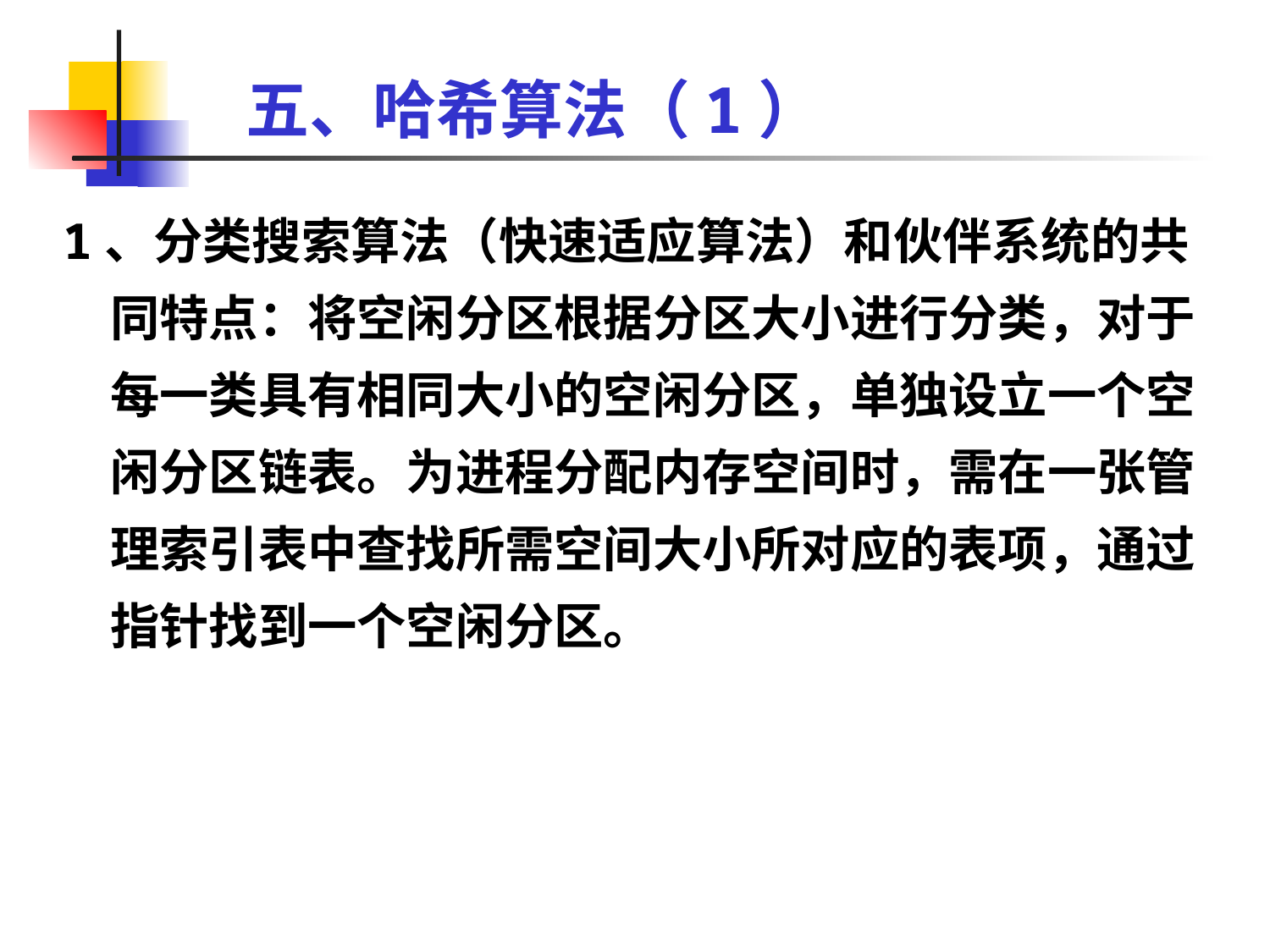

# 五、哈希算法（1）
1、分类搜索算法（快速适应算法）和伙伴系统的共同特点：将空闲分区根据分区大小进行分类，对于每一类具有相同大小的空闲分区，单独设立一个空闲分区链表。为进程分配内存空间时，需在一张管理索引表中查找所需空间大小所对应的表项，通过指针找到一个空闲分区。